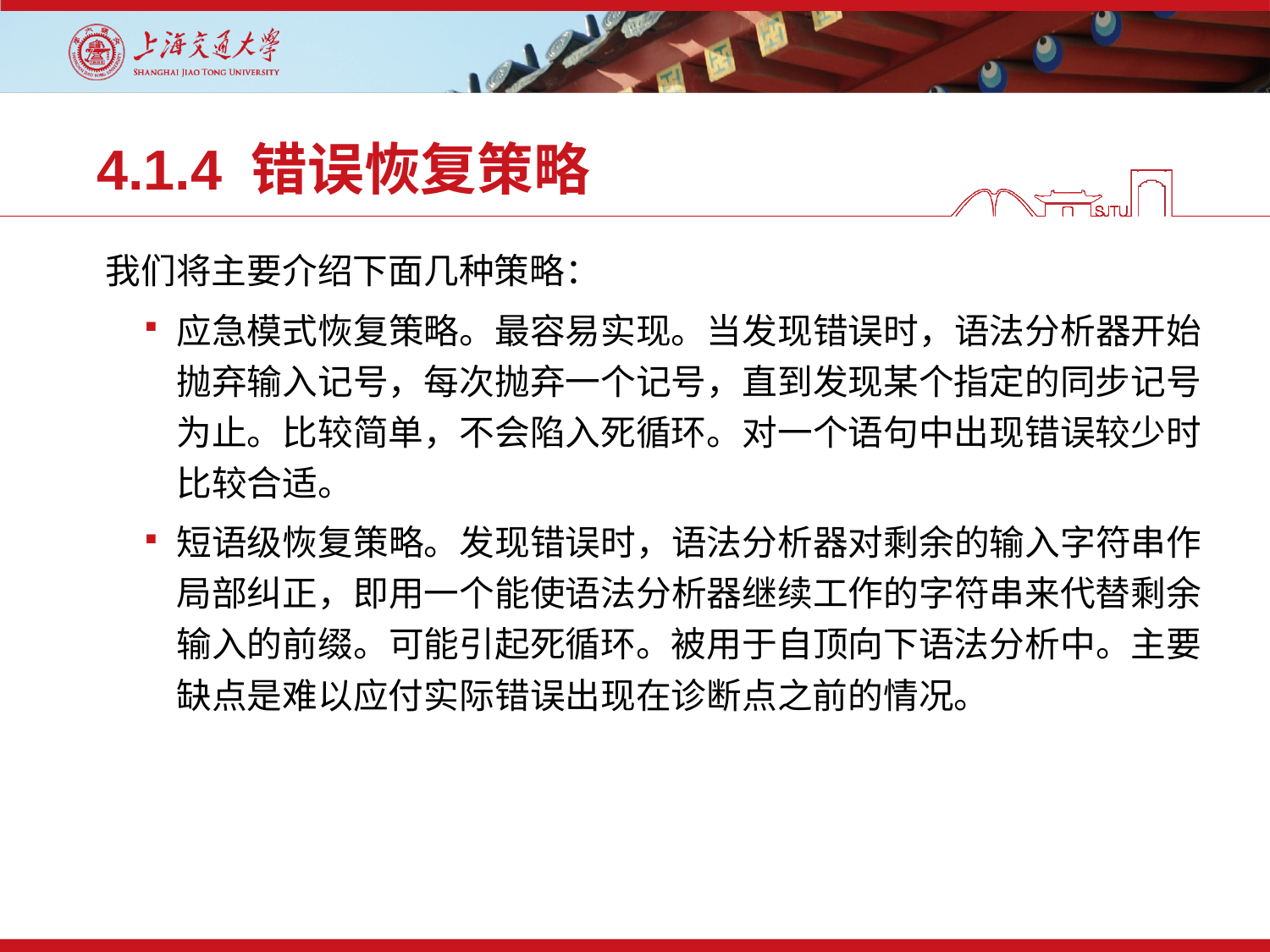

# 4.1.4 错误恢复策略
  我们将主要介绍下面几种策略：
应急模式恢复策略。最容易实现。当发现错误时，语法分析器开始抛弃输入记号，每次抛弃一个记号，直到发现某个指定的同步记号为止。比较简单，不会陷入死循环。对一个语句中出现错误较少时比较合适。
短语级恢复策略。发现错误时，语法分析器对剩余的输入字符串作局部纠正，即用一个能使语法分析器继续工作的字符串来代替剩余输入的前缀。可能引起死循环。被用于自顶向下语法分析中。主要缺点是难以应付实际错误出现在诊断点之前的情况。